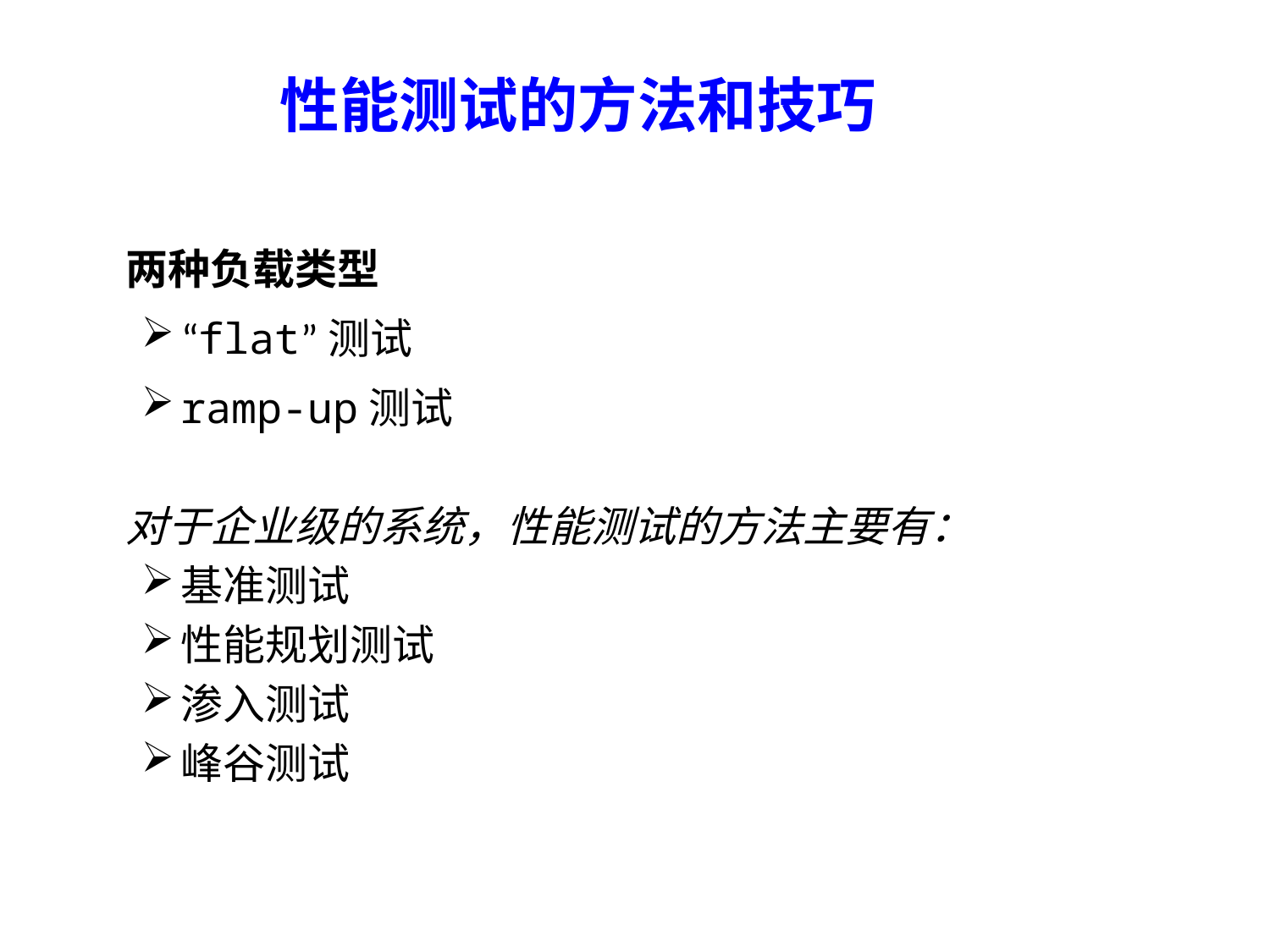

# 性能测试的方法和技巧
	两种负载类型
“flat”测试
ramp-up测试

	对于企业级的系统，性能测试的方法主要有：
基准测试
性能规划测试
渗入测试
峰谷测试